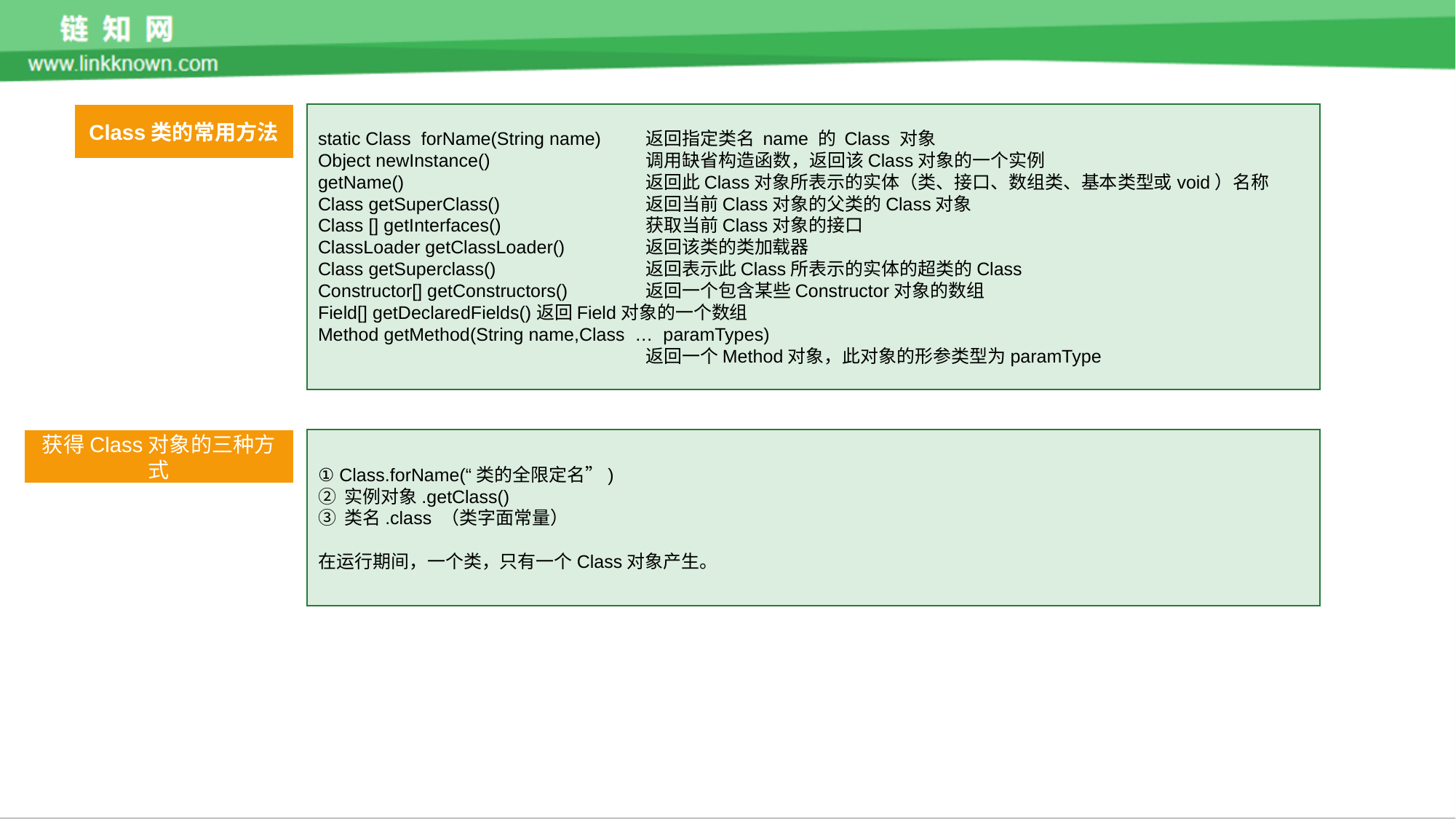

Class类的常用方法
static Class  forName(String name) 	返回指定类名 name 的 Class 对象
Object newInstance() 		调用缺省构造函数，返回该Class对象的一个实例
getName() 			返回此Class对象所表示的实体（类、接口、数组类、基本类型或void）名称
Class getSuperClass()		返回当前Class对象的父类的Class对象
Class [] getInterfaces() 		获取当前Class对象的接口
ClassLoader getClassLoader() 	返回该类的类加载器
Class getSuperclass() 		返回表示此Class所表示的实体的超类的Class
Constructor[] getConstructors()	返回一个包含某些Constructor对象的数组
Field[] getDeclaredFields()	返回Field对象的一个数组
Method getMethod(String name,Class  …  paramTypes)
			返回一个Method对象，此对象的形参类型为paramType
获得Class对象的三种方式
① Class.forName(“类的全限定名”)
② 实例对象.getClass()
③ 类名.class （类字面常量）

在运行期间，一个类，只有一个Class对象产生。